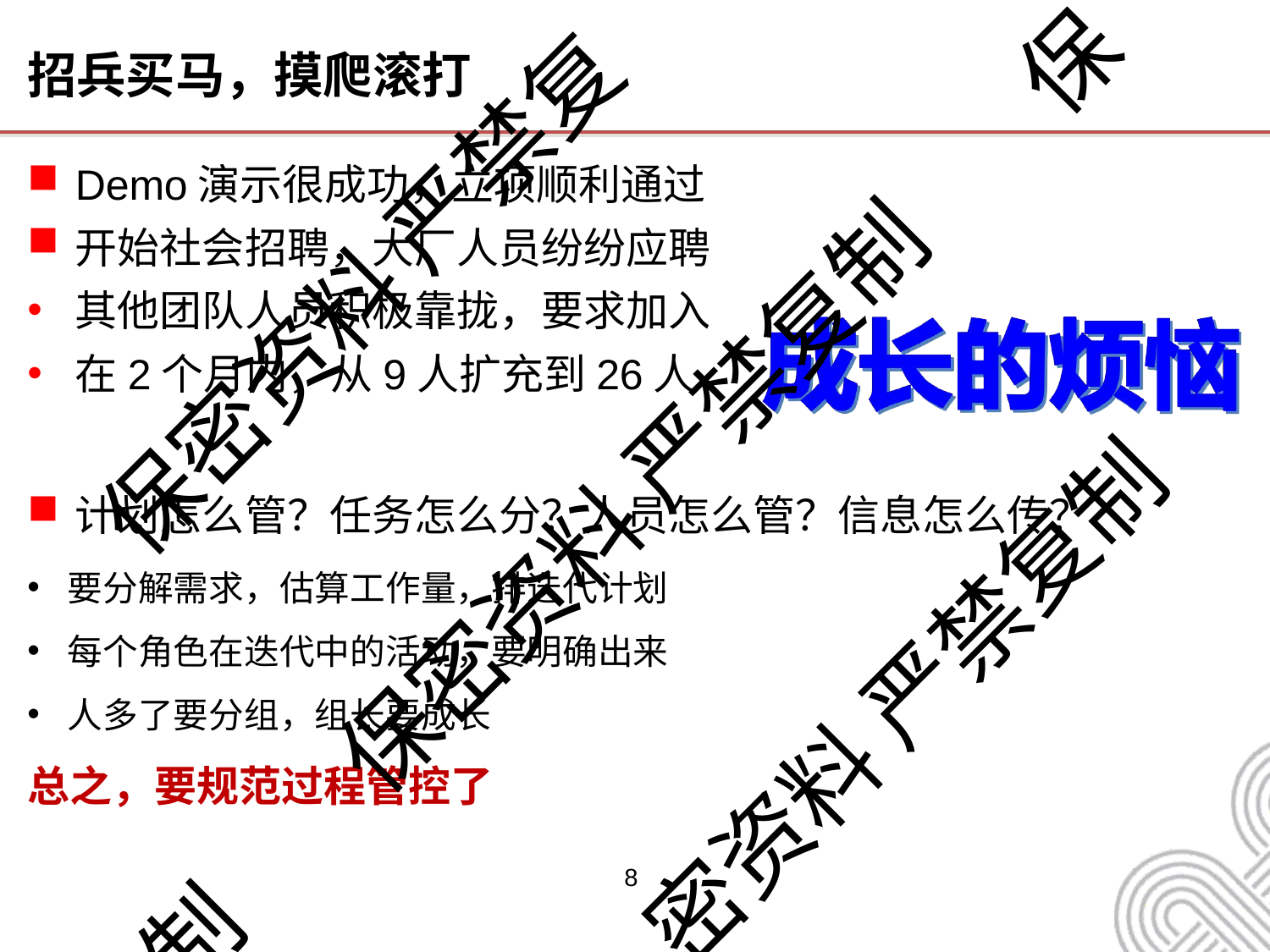

保
# 招兵买马，摸爬滚打

Demo演示很成功，立项顺利通过
开始社会招聘，大厂人员纷纷应聘
其他团队人员积极靠拢，要求加入
在2个月内，从9人扩充到26人

计划怎么管？任务怎么分？人员怎么管？信息怎么传？
要分解需求，估算工作量，排迭代计划
每个角色在迭代中的活动，要明确出来
人多了要分组，组长要成长
总之，要规范过程管控了
保密资料 严禁复

保密资料 严禁复制
密资料 严禁复制

8
制